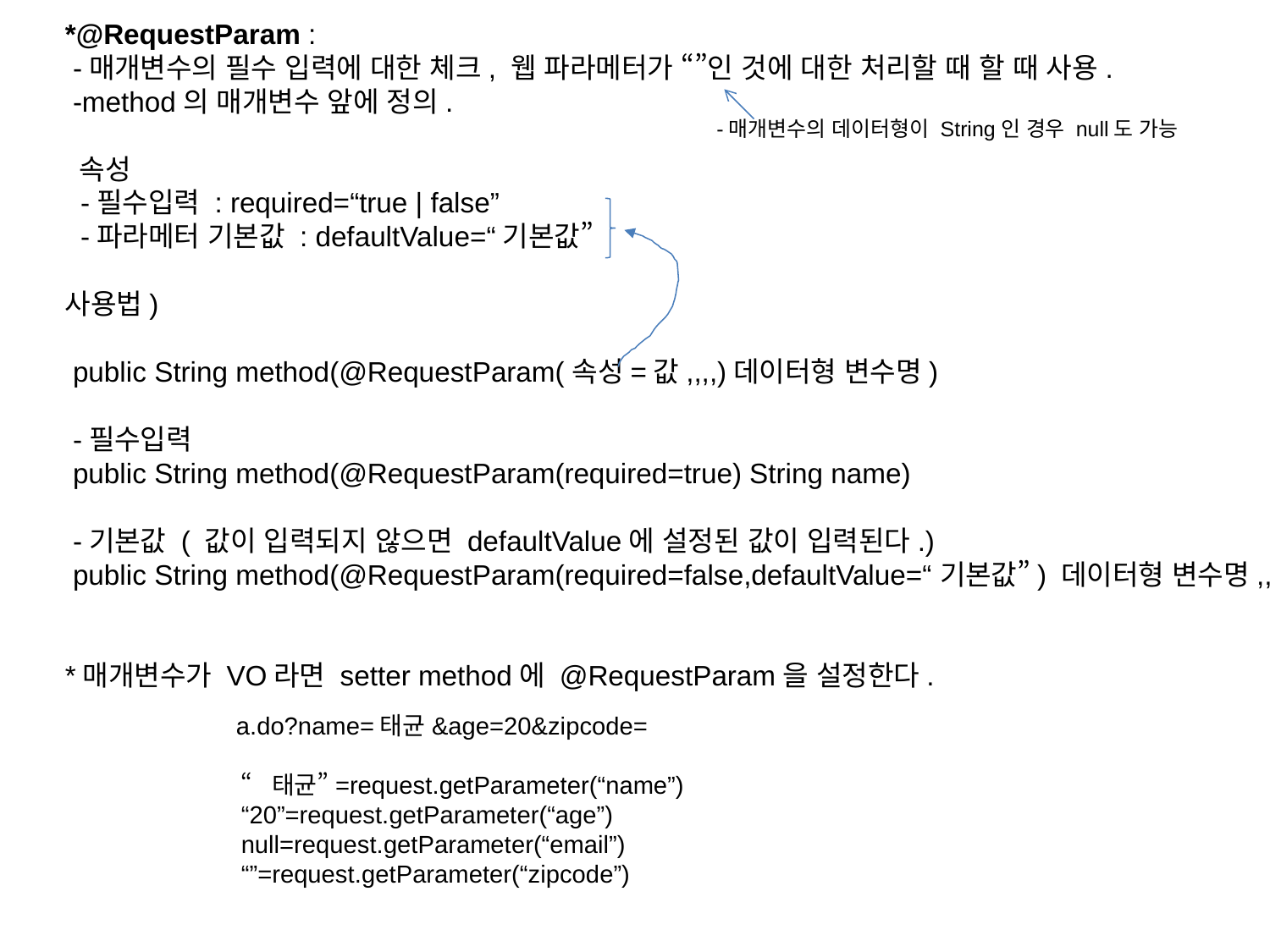

*@RequestParam :
 -매개변수의 필수 입력에 대한 체크, 웹 파라메터가 “”인 것에 대한 처리할 때 할 때 사용.
 -method의 매개변수 앞에 정의.

 속성
  -필수입력 : required=“true | false”
  -파라메터 기본값 : defaultValue=“기본값”

사용법)

 public String method(@RequestParam(속성=값,,,,)데이터형 변수명)

 -필수입력
 public String method(@RequestParam(required=true) String name)

 -기본값 ( 값이 입력되지 않으면 defaultValue에 설정된 값이 입력된다.)
 public String method(@RequestParam(required=false,defaultValue=“기본값”) 데이터형 변수명,,){

*매개변수가 VO라면 setter method에 @RequestParam을 설정한다.

-매개변수의 데이터형이 String인 경우 null도 가능

a.do?name=태균&age=20&zipcode=
“태균”=request.getParameter(“name”)
“20”=request.getParameter(“age”)
null=request.getParameter(“email”)
“”=request.getParameter(“zipcode”)